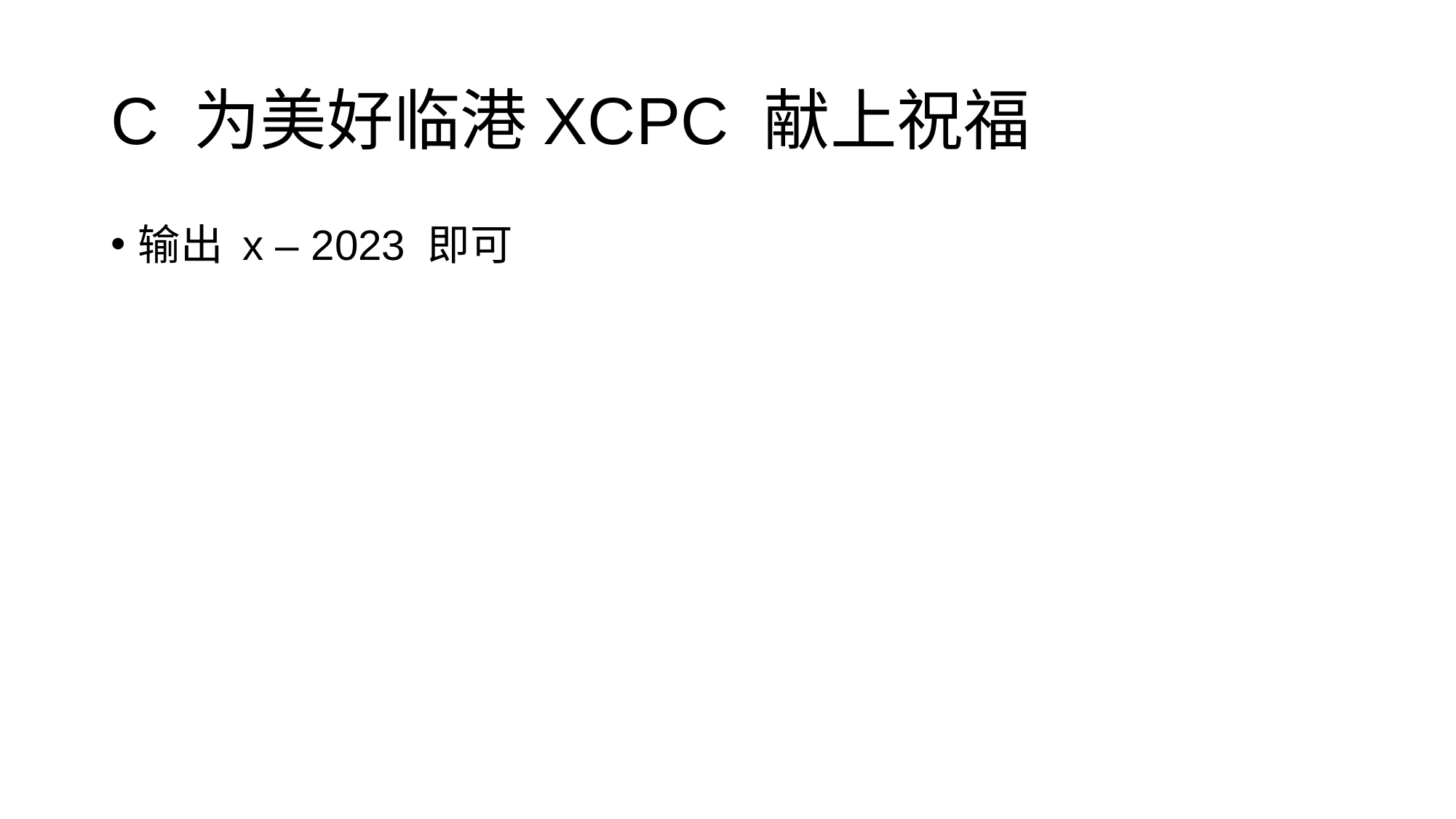

# C 为美好临港XCPC 献上祝福
输出 x – 2023 即可